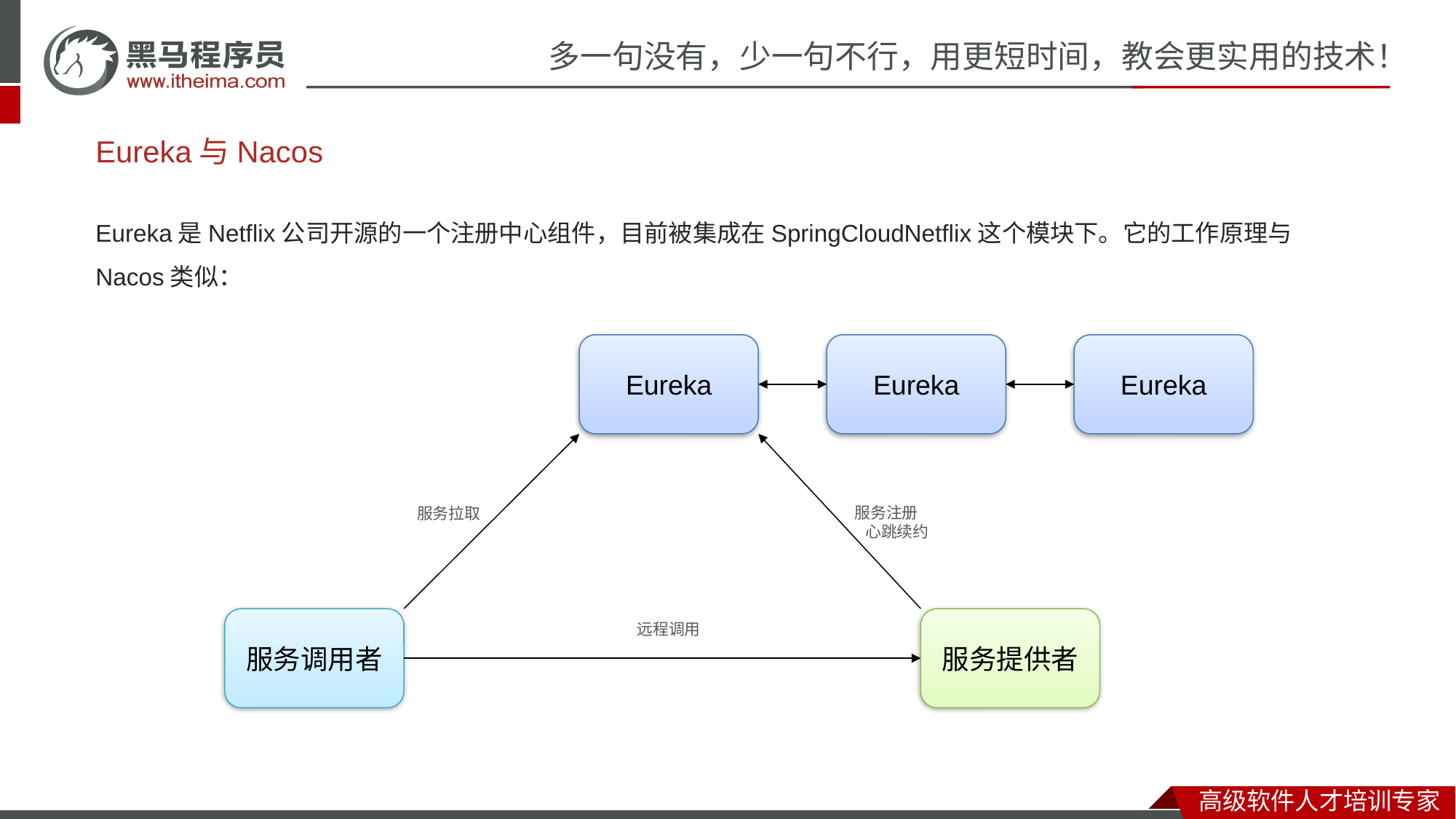

# Eureka与Nacos
Eureka是Netflix公司开源的一个注册中心组件，目前被集成在SpringCloudNetflix这个模块下。它的工作原理与Nacos类似：
Eureka
Eureka
Eureka
服务注册
  心跳续约
服务拉取
服务调用者
服务提供者
远程调用